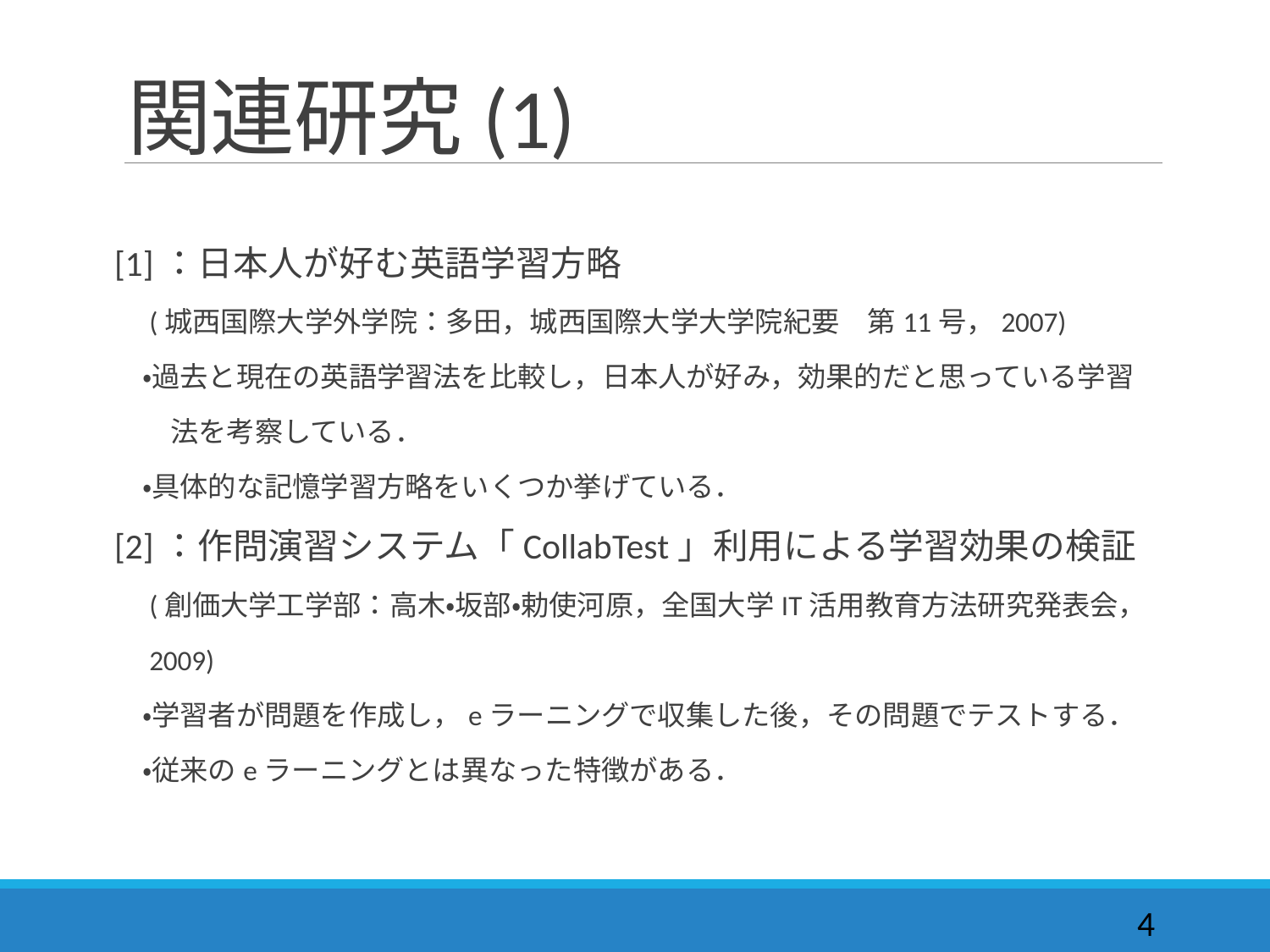

# 関連研究(1)

[1]：日本人が好む英語学習方略
　(城西国際大学外学院：多田，城西国際大学大学院紀要　第11号，2007)
　・過去と現在の英語学習法を比較し，日本人が好み，効果的だと思っている学習
　　法を考察している．
　・具体的な記憶学習方略をいくつか挙げている．
[2]：作問演習システム「CollabTest」利用による学習効果の検証
　(創価大学工学部：高木・坂部・勅使河原，全国大学IT活用教育方法研究発表会，
　2009)
　・学習者が問題を作成し，eラーニングで収集した後，その問題でテストする．
　・従来のeラーニングとは異なった特徴がある．

4